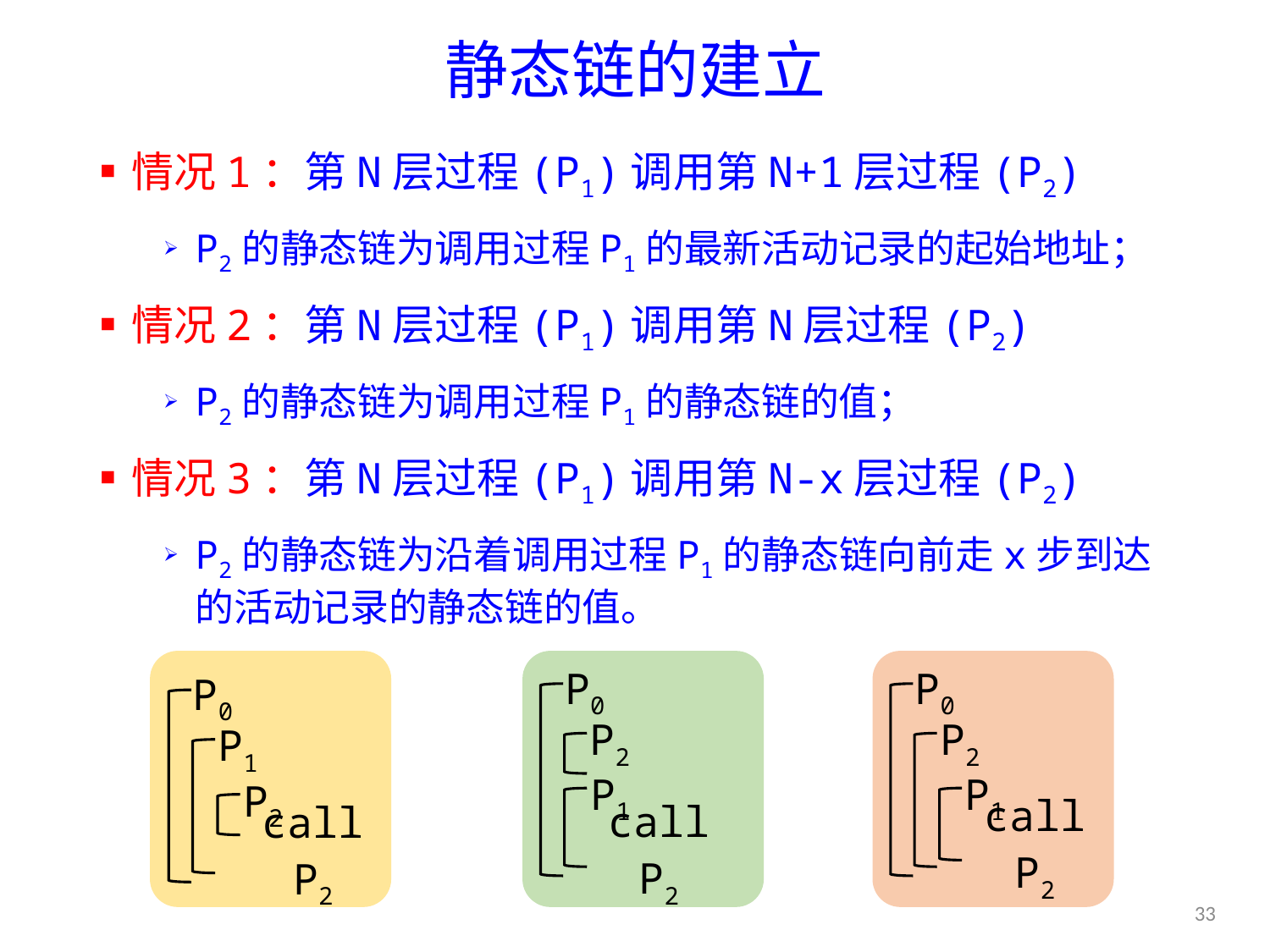

# 静态链的建立
情况1：第N层过程(P1)调用第N+1层过程(P2)
P2的静态链为调用过程P1的最新活动记录的起始地址；
情况2：第N层过程(P1)调用第N层过程(P2)
P2的静态链为调用过程P1的静态链的值；
情况3：第N层过程(P1)调用第N-x层过程(P2)
P2的静态链为沿着调用过程P1的静态链向前走x步到达的活动记录的静态链的值。

P0

P1

P2

call P2

P0

P2

P1

call P2

P0

P2

P1

call P2
33